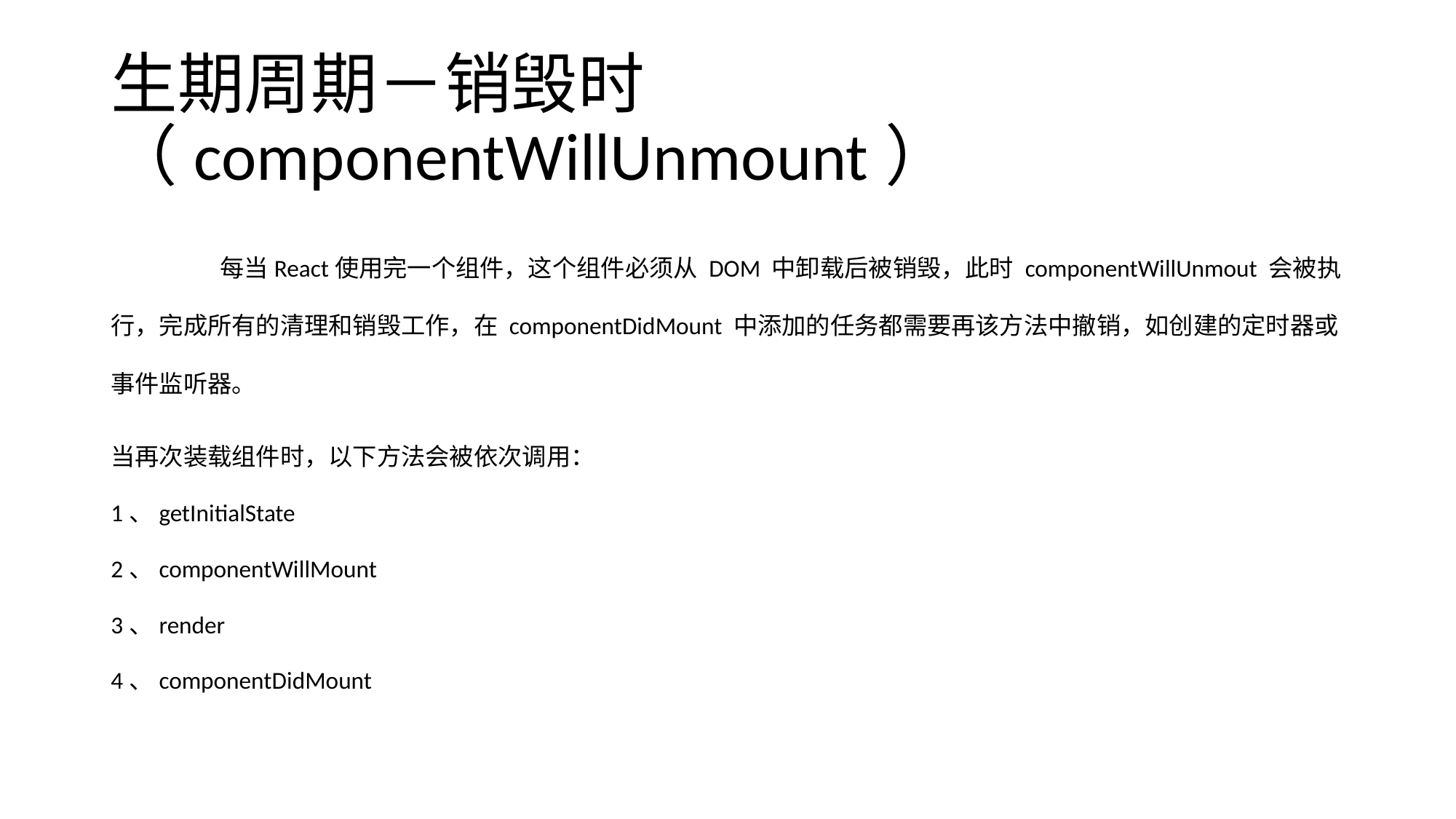

# 生期周期－销毁时 （componentWillUnmount）
	每当React使用完一个组件，这个组件必须从 DOM 中卸载后被销毁，此时 componentWillUnmout 会被执行，完成所有的清理和销毁工作，在 componentDidMount 中添加的任务都需要再该方法中撤销，如创建的定时器或事件监听器。
当再次装载组件时，以下方法会被依次调用：
1、getInitialState
2、componentWillMount
3、render
4、componentDidMount